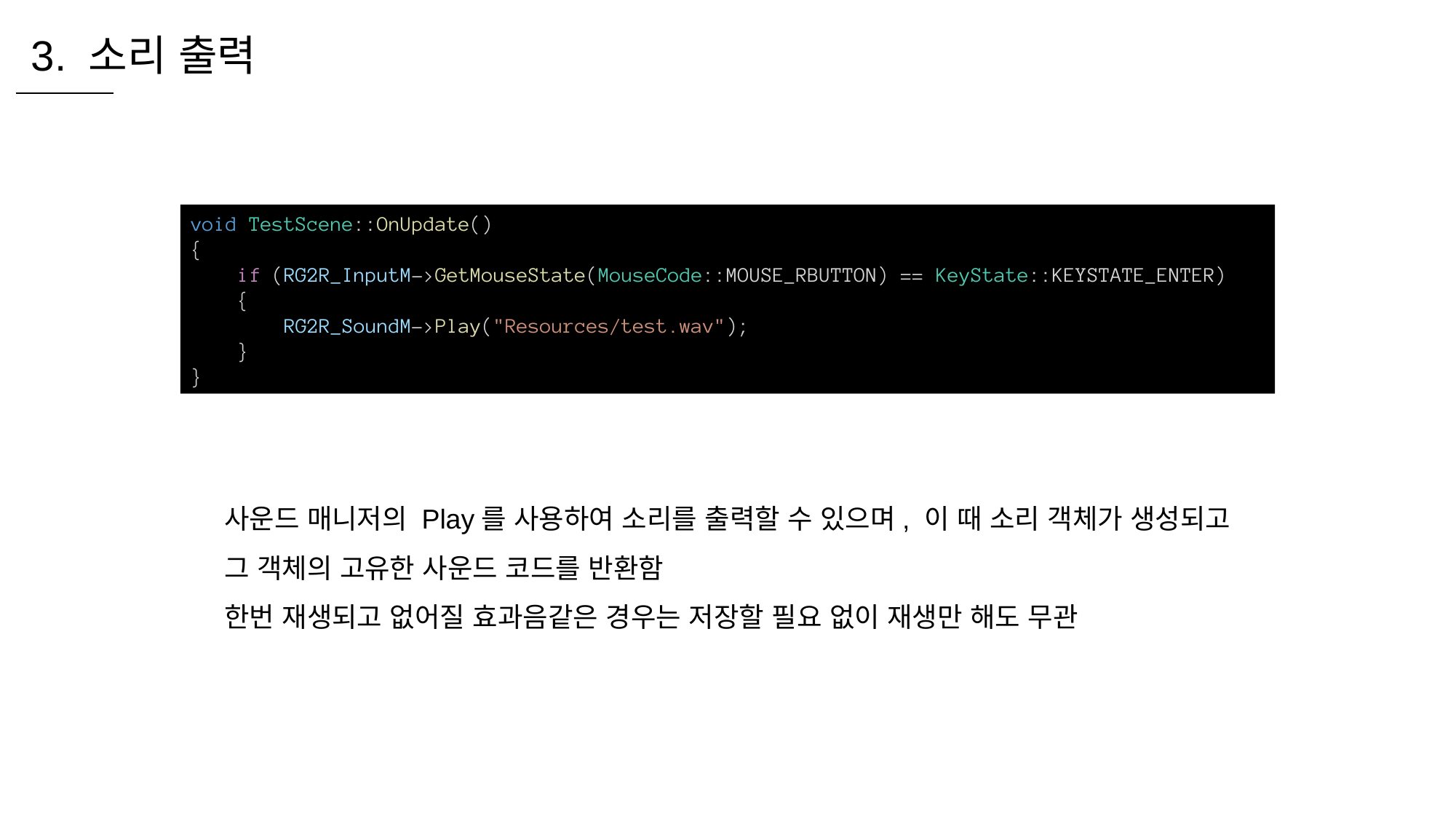

3. 소리 출력
void TestScene::OnUpdate()
{
    if (RG2R_InputM->GetMouseState(MouseCode::MOUSE_RBUTTON) == KeyState::KEYSTATE_ENTER)
    {
        RG2R_SoundM->Play("Resources/test.wav");
    }
}
사운드 매니저의 Play를 사용하여 소리를 출력할 수 있으며, 이 때 소리 객체가 생성되고
그 객체의 고유한 사운드 코드를 반환함
한번 재생되고 없어질 효과음같은 경우는 저장할 필요 없이 재생만 해도 무관